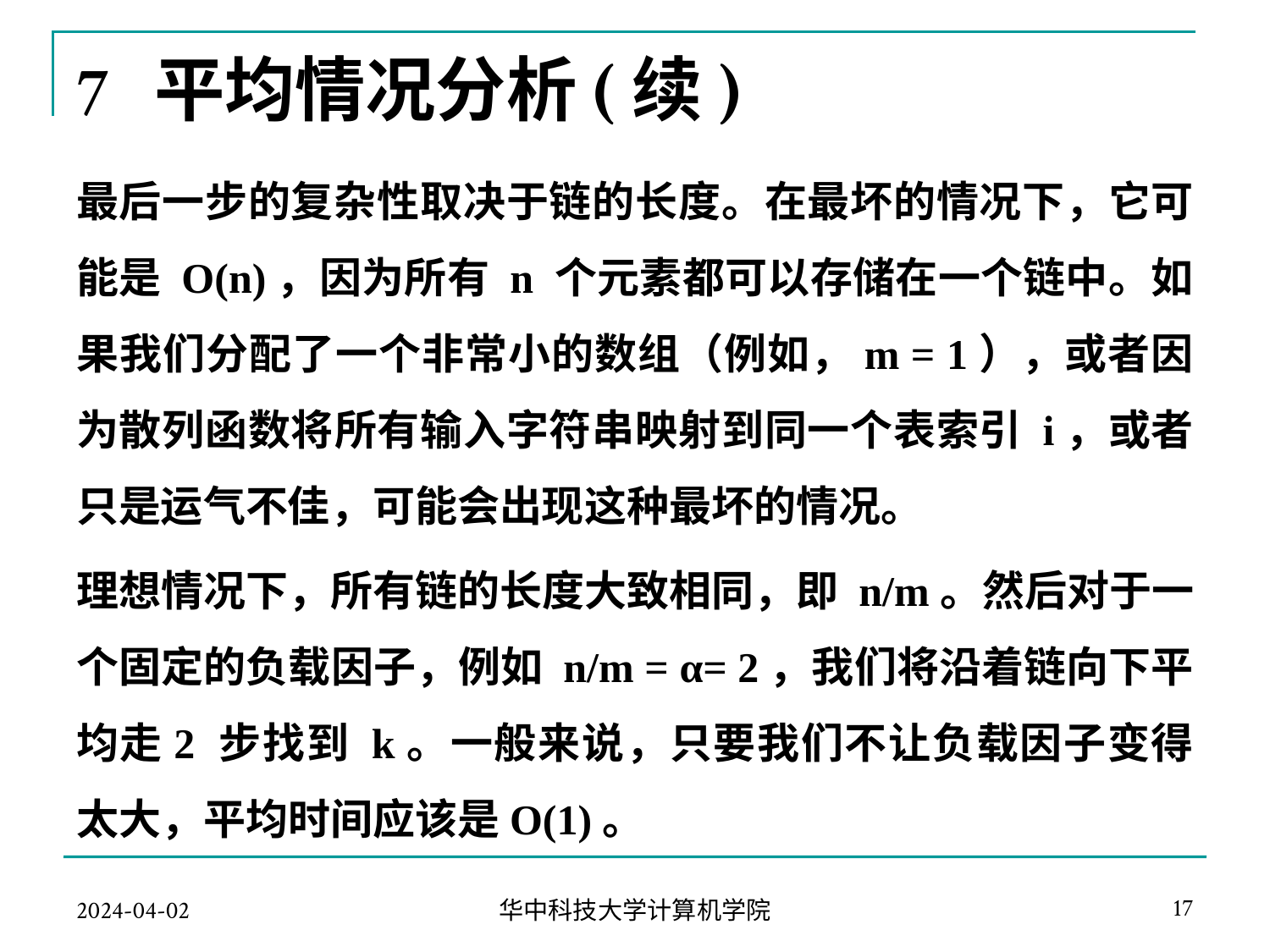

# 7  平均情况分析(续)
最后一步的复杂性取决于链的长度。在最坏的情况下，它可能是 O(n)，因为所有 n 个元素都可以存储在一个链中。如果我们分配了一个非常小的数组（例如，m = 1），或者因为散列函数将所有输入字符串映射到同一个表索引 i，或者只是运气不佳，可能会出现这种最坏的情况。
理想情况下，所有链的长度大致相同，即 n/m。然后对于一个固定的负载因子，例如 n/m = α= 2，我们将沿着链向下平均走2 步找到 k。一般来说，只要我们不让负载因子变得太大，平均时间应该是O(1)。
2024-04-02
17
华中科技大学计算机学院